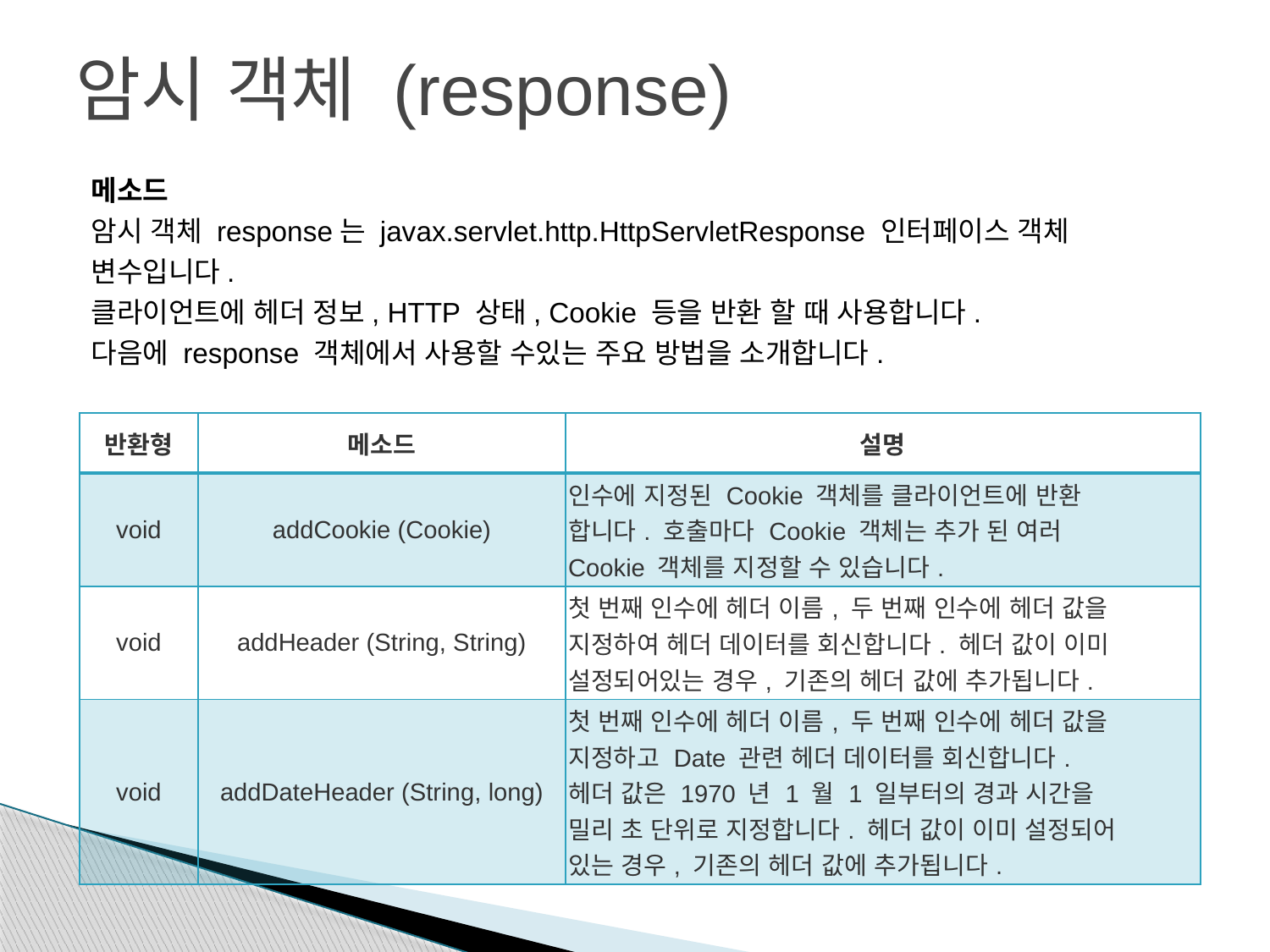

# 암시 객체 (response)
메소드
암시 객체 response는 javax.servlet.http.HttpServletResponse 인터페이스 객체
변수입니다.
클라이언트에 헤더 정보, HTTP 상태, Cookie 등을 반환 할 때 사용합니다.
다음에 response 객체에서 사용할 수있는 주요 방법을 소개합니다.

| 반환형 | 메소드 | 설명 |
| --- | --- | --- |
| void | addCookie (Cookie) | 인수에 지정된 Cookie 객체를 클라이언트에 반환 합니다. 호출마다 Cookie 객체는 추가 된 여러 Cookie 객체를 지정할 수 있습니다. |
| void | addHeader (String, String) | 첫 번째 인수에 헤더 이름, 두 번째 인수에 헤더 값을 지정하여 헤더 데이터를 회신합니다. 헤더 값이 이미 설정되어있는 경우, 기존의 헤더 값에 추가됩니다. |
| void | addDateHeader (String, long) | 첫 번째 인수에 헤더 이름, 두 번째 인수에 헤더 값을 지정하고 Date 관련 헤더 데이터를 회신합니다.  헤더 값은 1970 년 1 월 1 일부터의 경과 시간을 밀리 초 단위로 지정합니다. 헤더 값이 이미 설정되어 있는 경우, 기존의 헤더 값에 추가됩니다. |